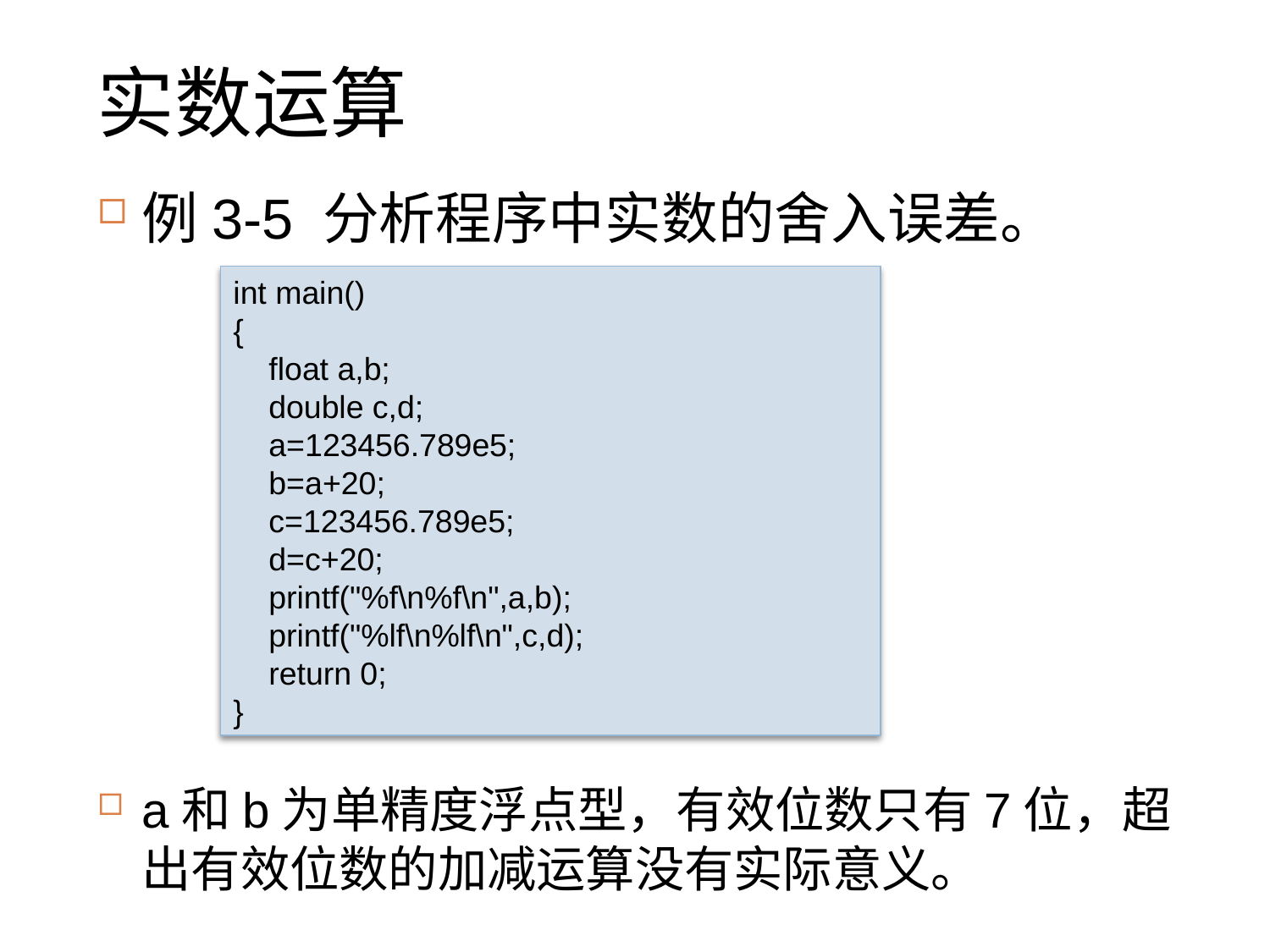

# 实数运算
例3-5 分析程序中实数的舍入误差。

a和b为单精度浮点型，有效位数只有7位，超出有效位数的加减运算没有实际意义。
int main()
{
    float a,b;
    double c,d;
    a=123456.789e5;
    b=a+20;
    c=123456.789e5;
    d=c+20;
    printf("%f\n%f\n",a,b);
    printf("%lf\n%lf\n",c,d);
    return 0;
}